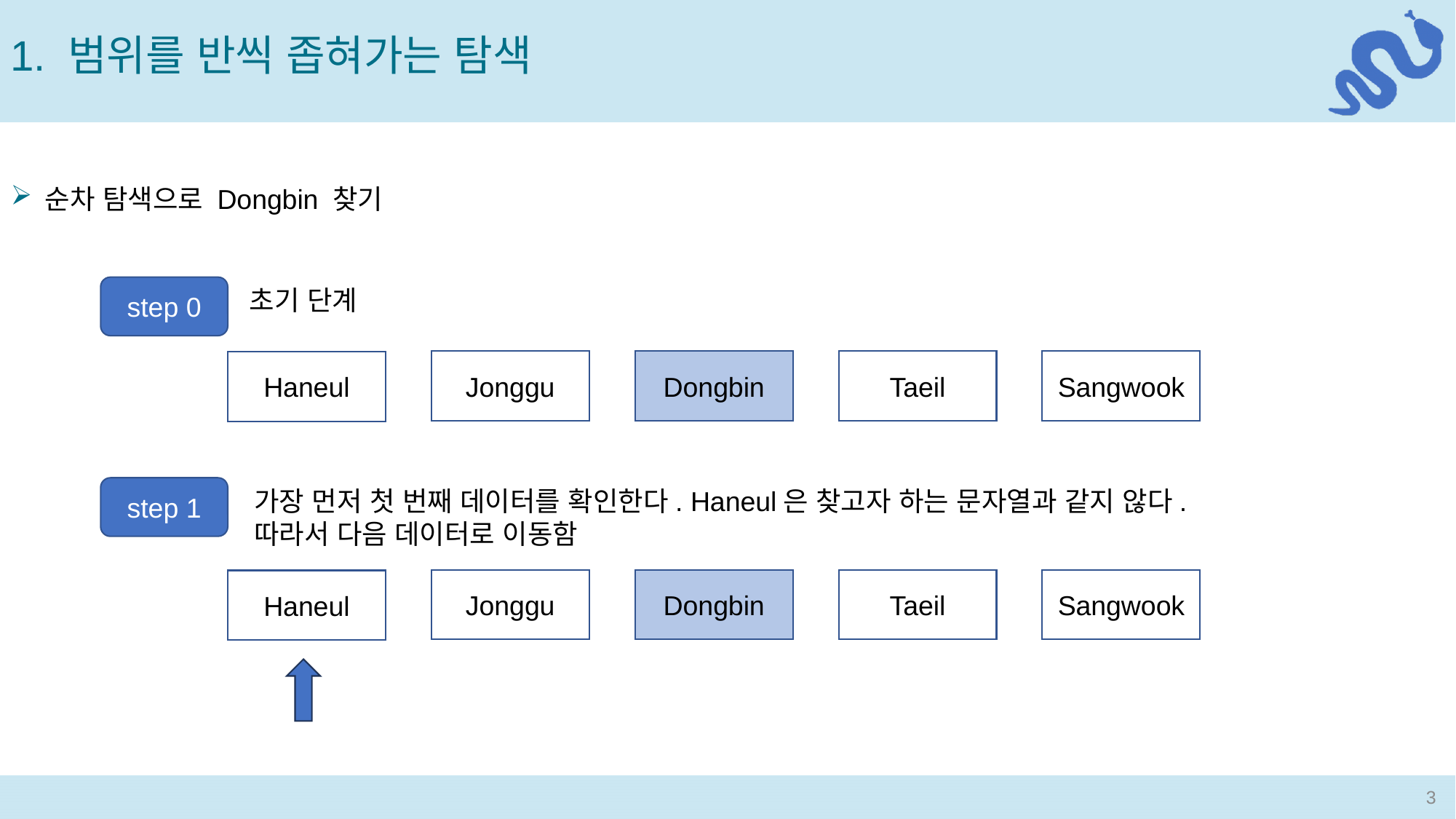

1. 범위를 반씩 좁혀가는 탐색
순차 탐색으로 Dongbin 찾기

step 0
초기 단계
Jonggu
Dongbin
Taeil
Sangwook
Haneul
step 1
가장 먼저 첫 번째 데이터를 확인한다. Haneul은 찾고자 하는 문자열과 같지 않다.
따라서 다음 데이터로 이동함
Jonggu
Dongbin
Taeil
Sangwook
Haneul

3